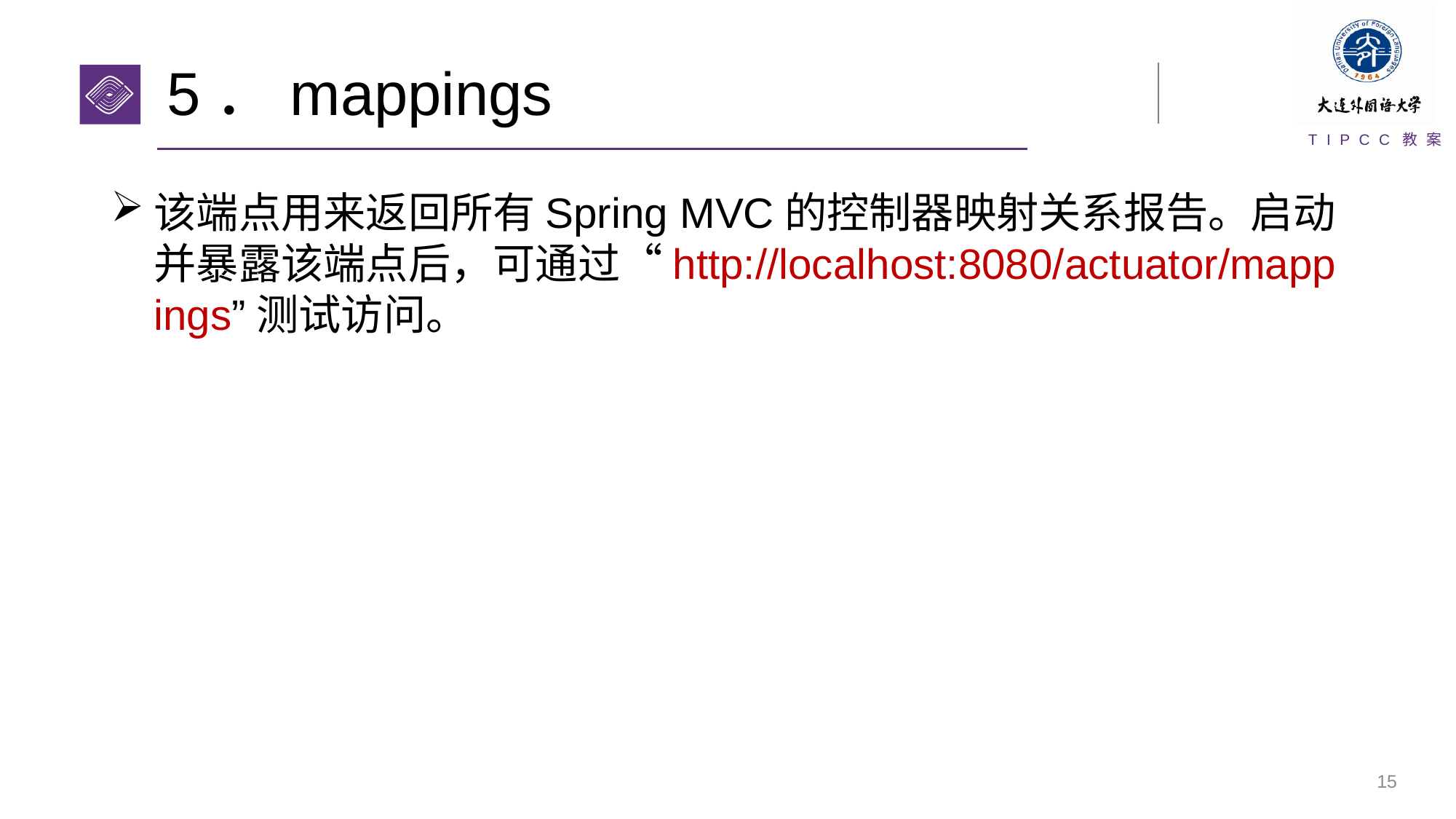

# 5．mappings
该端点用来返回所有Spring MVC的控制器映射关系报告。启动并暴露该端点后，可通过“http://localhost:8080/actuator/mappings”测试访问。
15